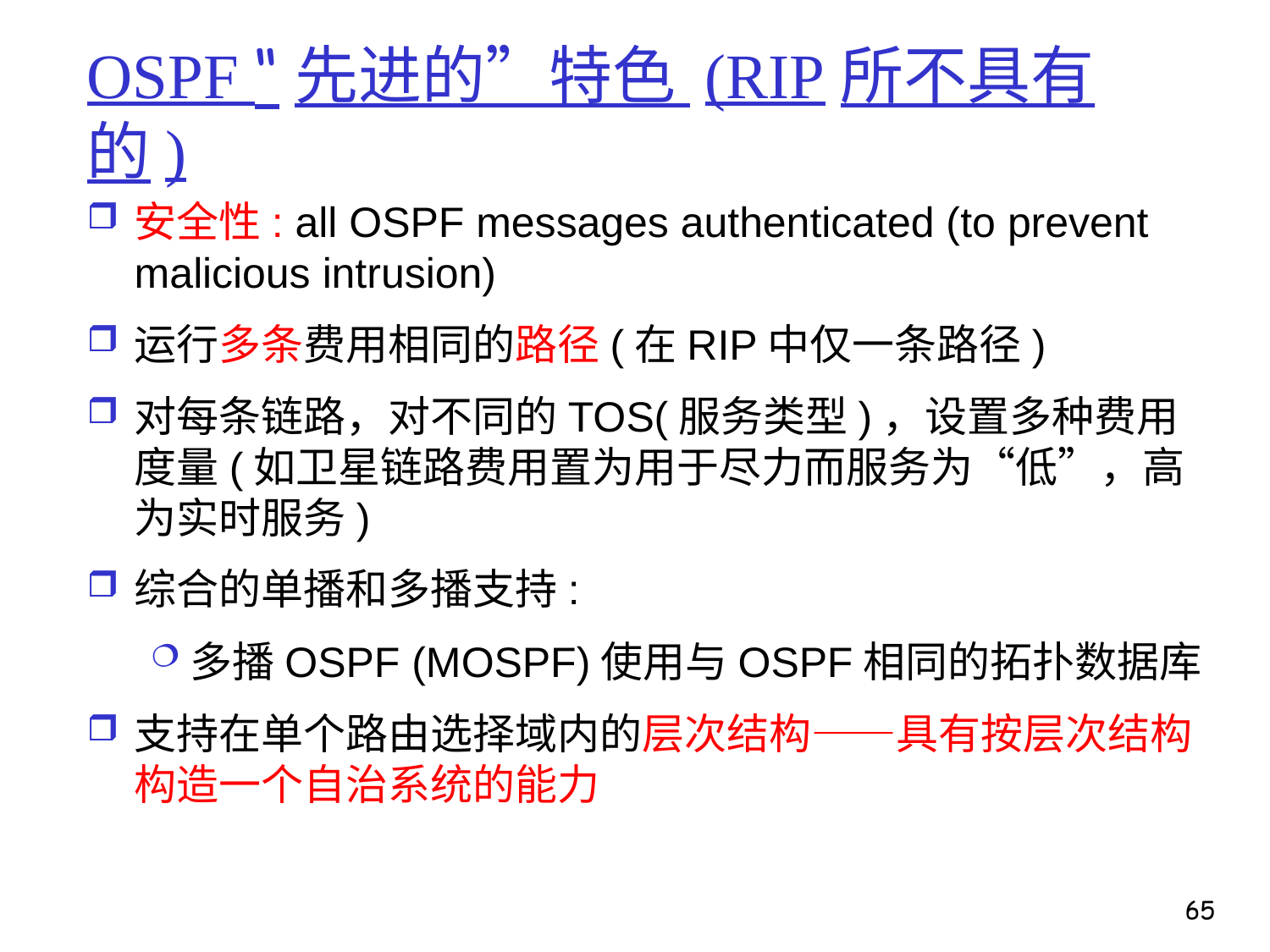

# OSPF “先进的”特色 (RIP所不具有的)
安全性: all OSPF messages authenticated (to prevent malicious intrusion)
运行多条费用相同的路径(在RIP中仅一条路径)
对每条链路，对不同的TOS(服务类型)，设置多种费用度量(如卫星链路费用置为用于尽力而服务为“低”，高为实时服务)
综合的单播和多播支持:
多播OSPF (MOSPF)使用与OSPF相同的拓扑数据库
支持在单个路由选择域内的层次结构——具有按层次结构构造一个自治系统的能力
65